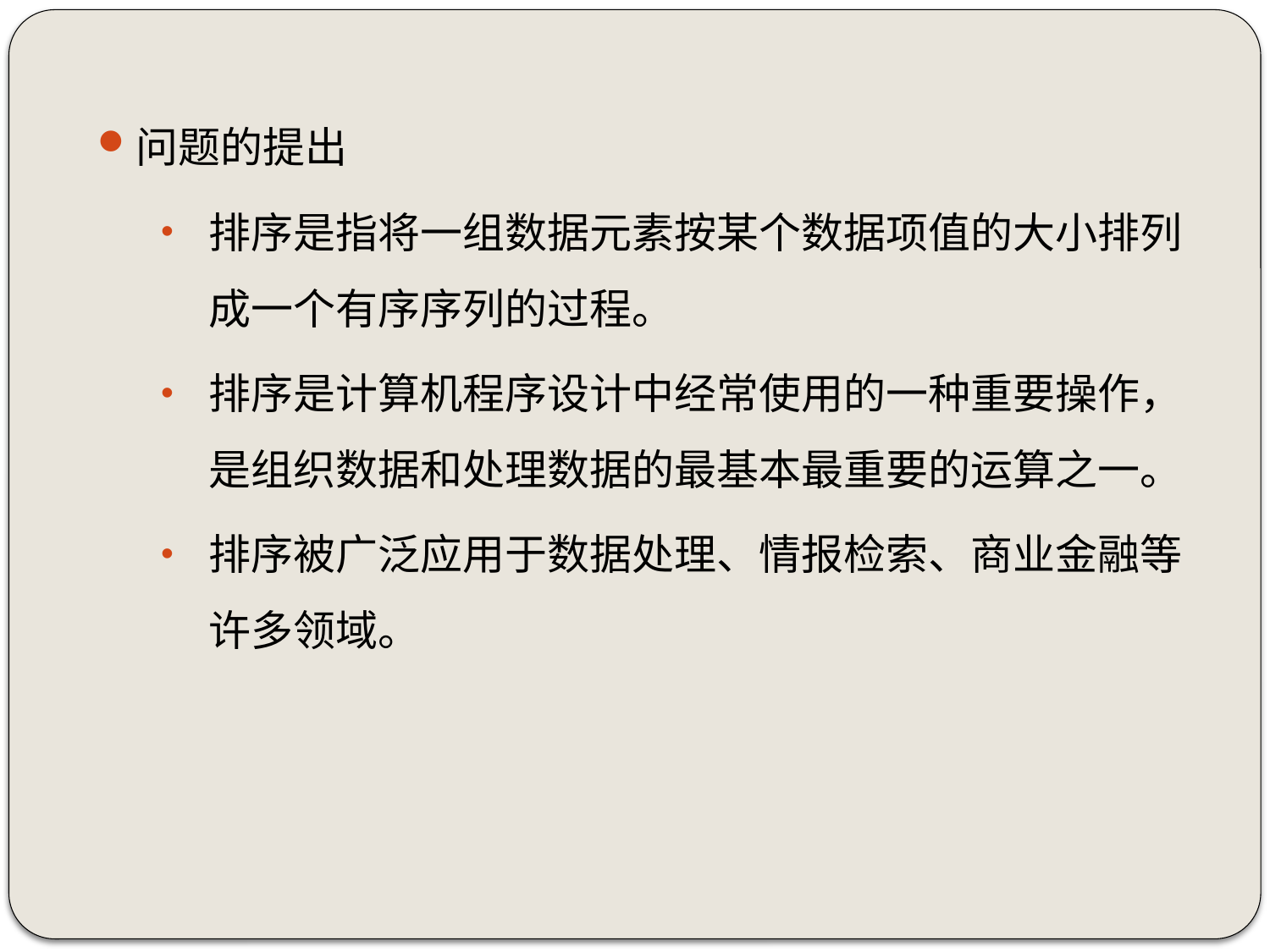

问题的提出
排序是指将一组数据元素按某个数据项值的大小排列成一个有序序列的过程。
排序是计算机程序设计中经常使用的一种重要操作，是组织数据和处理数据的最基本最重要的运算之一。
排序被广泛应用于数据处理、情报检索、商业金融等许多领域。